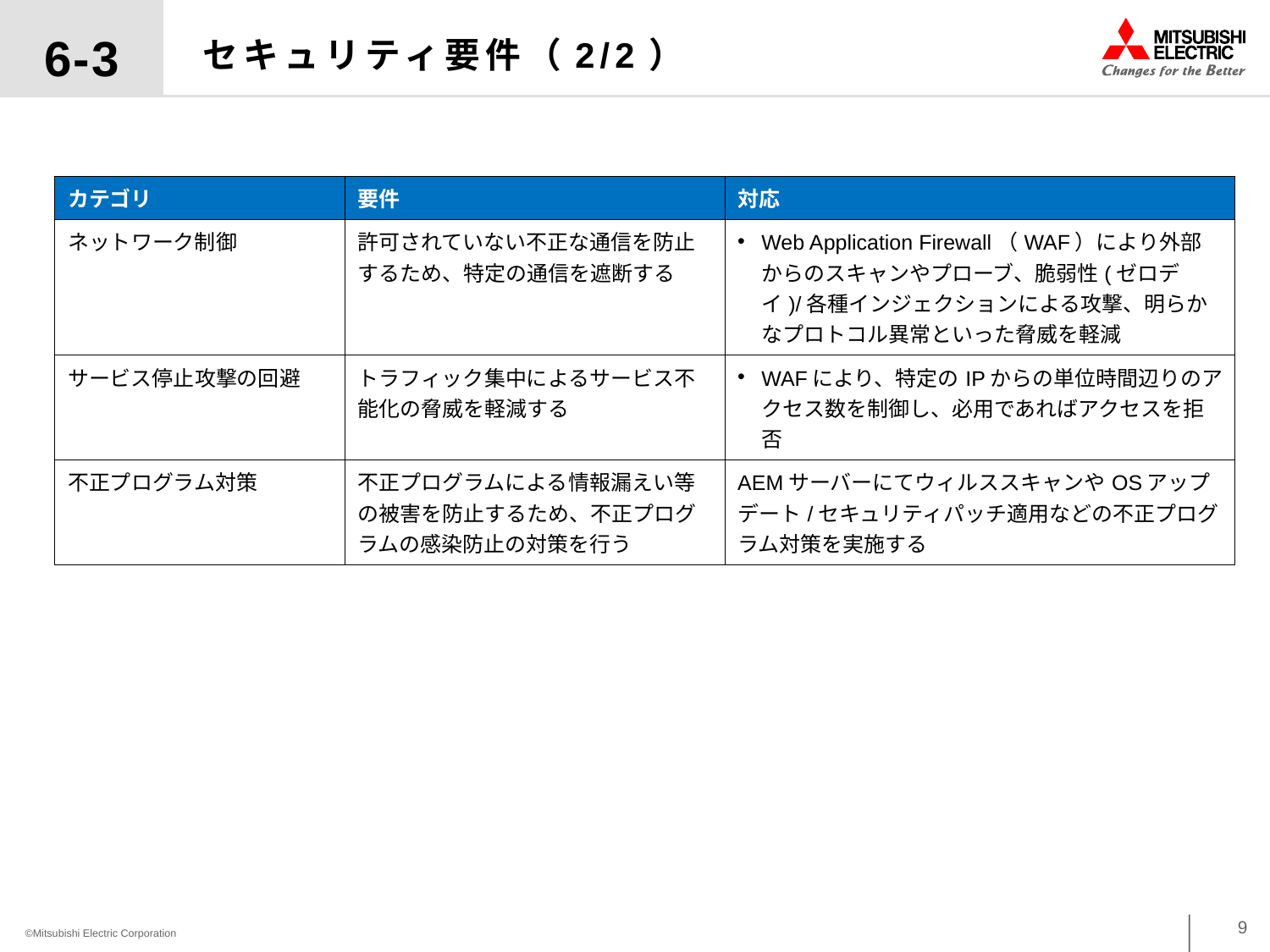

6-3
# セキュリティ要件（2/2）
| カテゴリ | 要件 | 対応 |
| --- | --- | --- |
| ネットワーク制御 | 許可されていない不正な通信を防止するため、特定の通信を遮断する | Web Application Firewall（WAF）により外部からのスキャンやプローブ、脆弱性(ゼロデイ)/各種インジェクションによる攻撃、明らかなプロトコル異常といった脅威を軽減 |
| サービス停止攻撃の回避 | トラフィック集中によるサービス不能化の脅威を軽減する | WAFにより、特定のIPからの単位時間辺りのアクセス数を制御し、必用であればアクセスを拒否 |
| 不正プログラム対策 | 不正プログラムによる情報漏えい等の被害を防止するため、不正プログラムの感染防止の対策を行う | AEMサーバーにてウィルススキャンやOSアップデート/セキュリティパッチ適用などの不正プログラム対策を実施する |
9